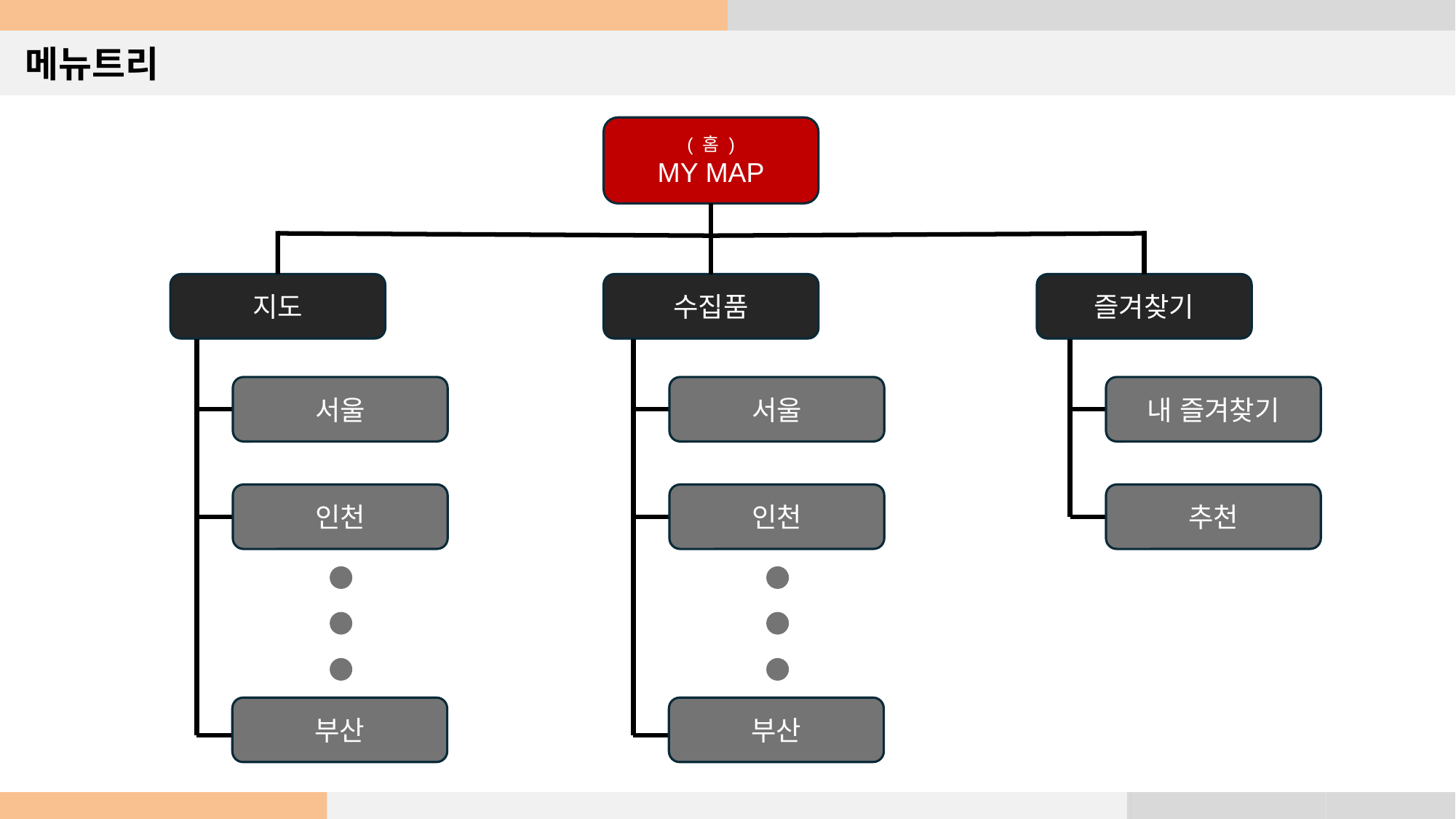

메뉴트리
( 홈 )
MY MAP
지도
수집품
즐겨찾기
서울
서울
내 즐겨찾기
인천
인천
추천

부산
부산